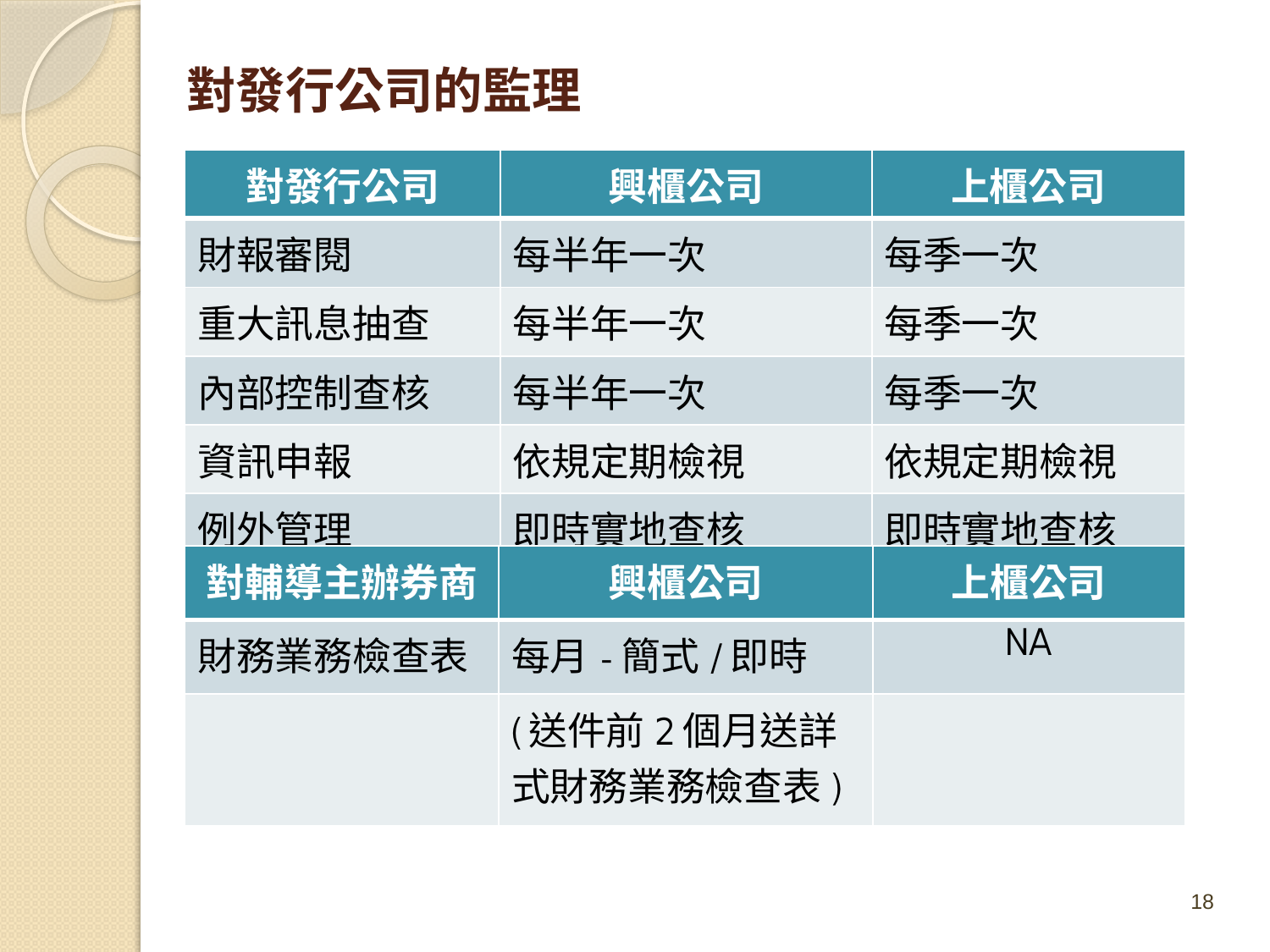

# 對發行公司的監理
| 對發行公司 | 興櫃公司 | 上櫃公司 |
| --- | --- | --- |
| 財報審閱 | 每半年一次 | 每季一次 |
| 重大訊息抽查 | 每半年一次 | 每季一次 |
| 內部控制查核 | 每半年一次 | 每季一次 |
| 資訊申報 | 依規定期檢視 | 依規定期檢視 |
| 例外管理 | 即時實地查核 | 即時實地查核 |
| 對輔導主辦券商 | 興櫃公司 | 上櫃公司 |
| --- | --- | --- |
| 財務業務檢查表 | 每月-簡式/即時 | NA |
|  | (送件前2個月送詳式財務業務檢查表) |  |
18